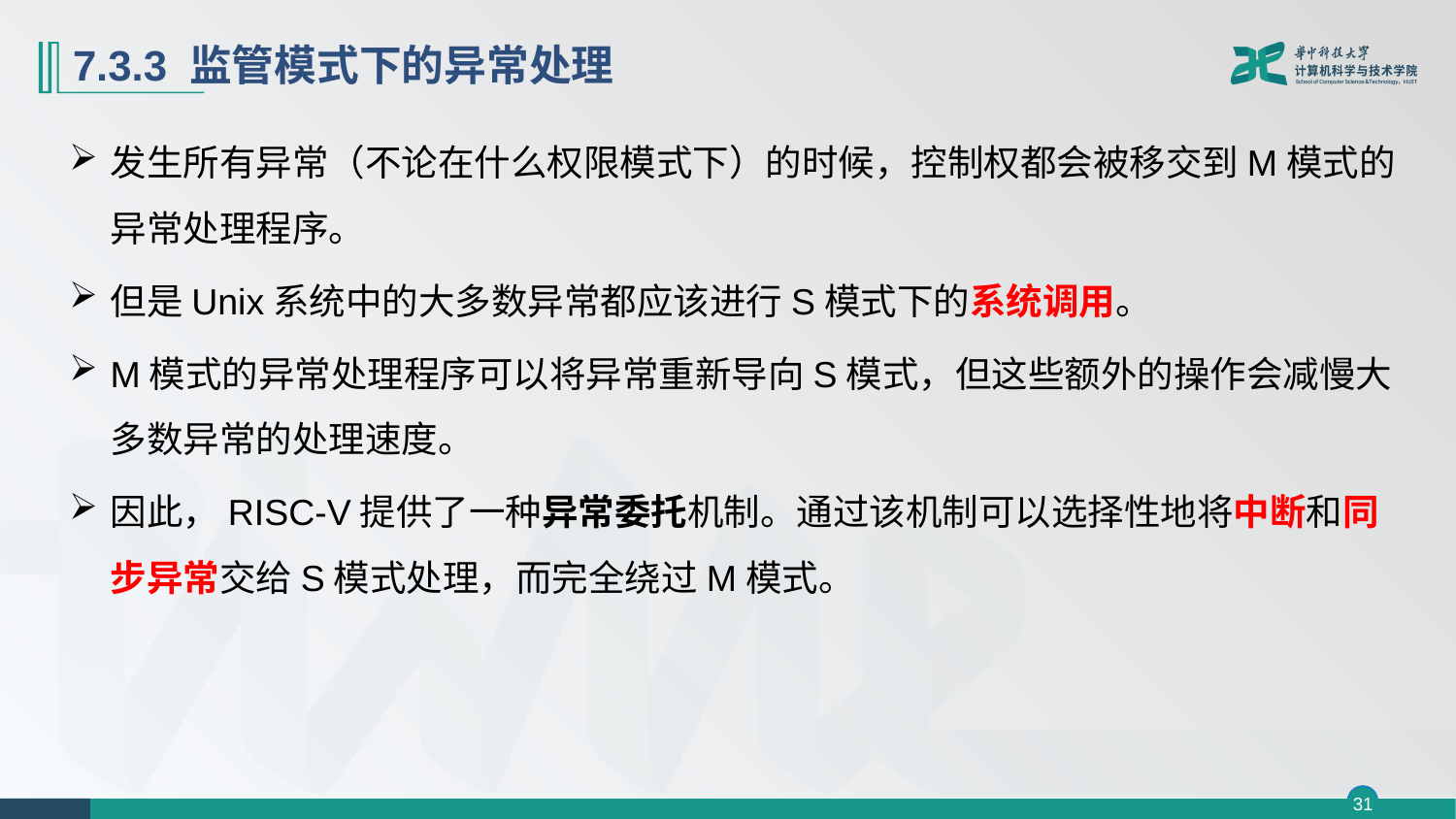

# 7.3.3 监管模式下的异常处理
发生所有异常（不论在什么权限模式下）的时候，控制权都会被移交到M模式的异常处理程序。
但是Unix系统中的大多数异常都应该进行S模式下的系统调用。
M模式的异常处理程序可以将异常重新导向S模式，但这些额外的操作会减慢大多数异常的处理速度。
因此，RISC-V提供了一种异常委托机制。通过该机制可以选择性地将中断和同步异常交给S模式处理，而完全绕过M模式。